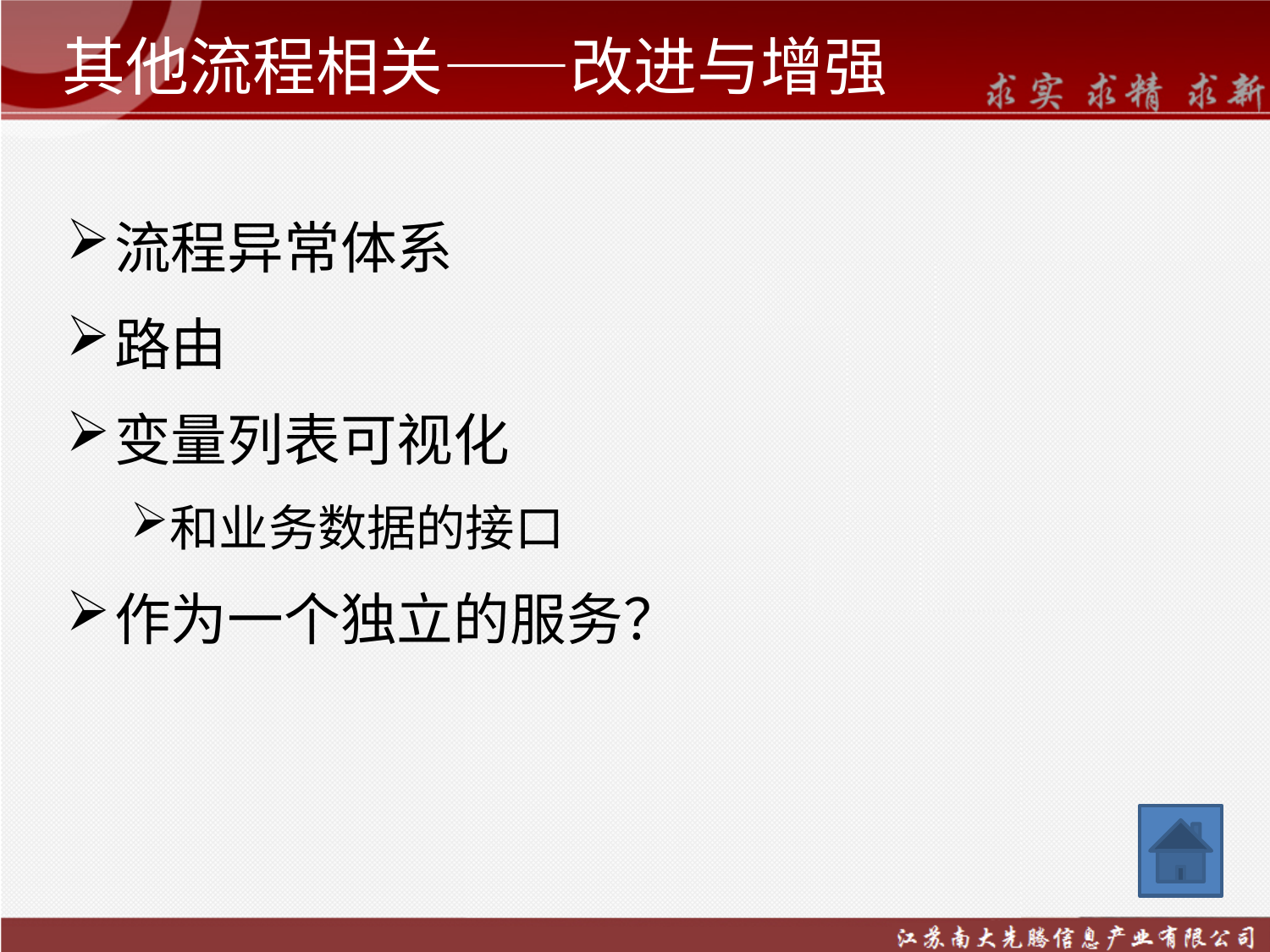

# 其他流程相关——改进与增强
流程异常体系
路由
变量列表可视化
和业务数据的接口
作为一个独立的服务？